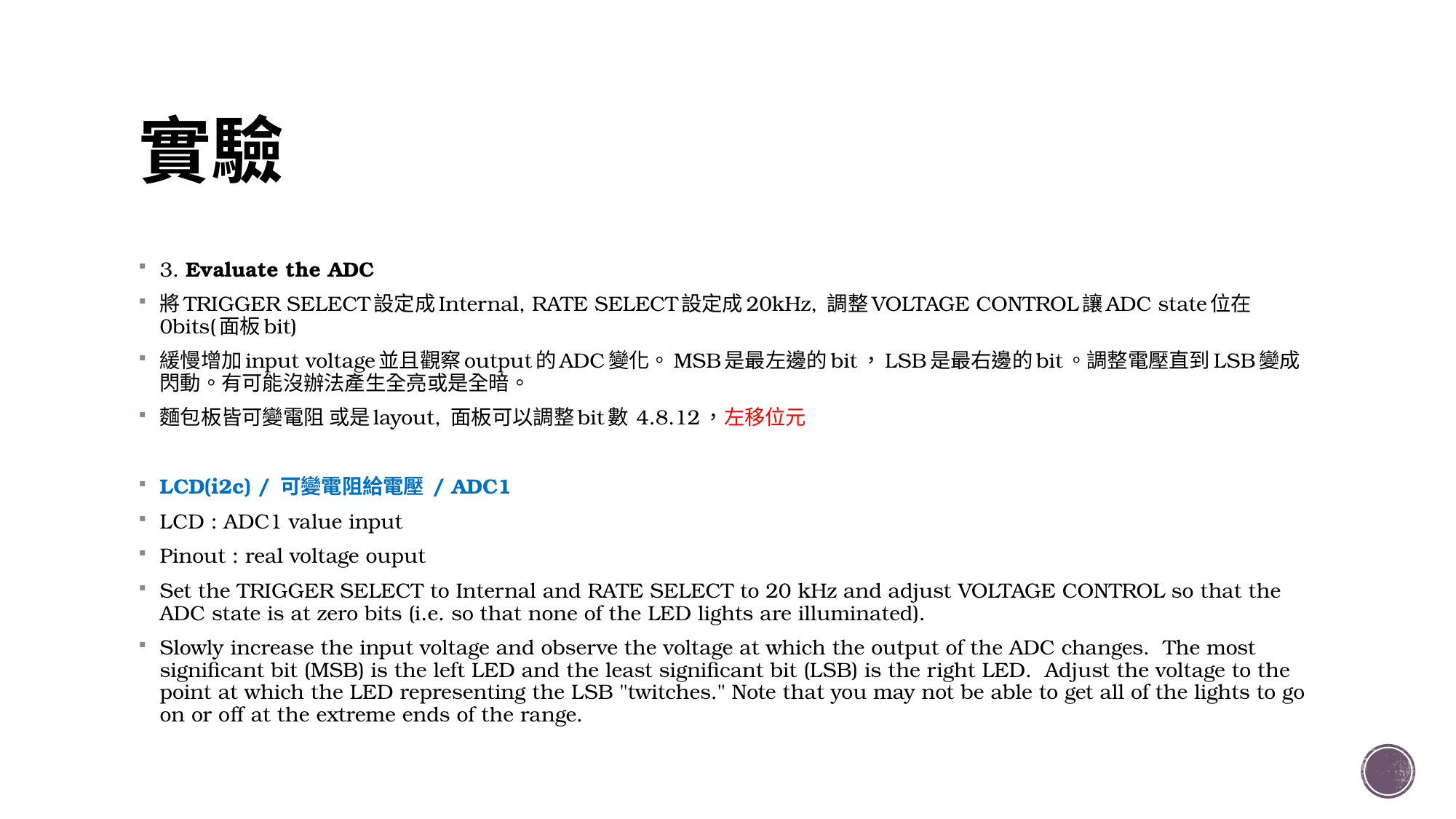

# 實驗
3. Evaluate the ADC
將TRIGGER SELECT設定成Internal, RATE SELECT設定成20kHz, 調整VOLTAGE CONTROL讓ADC state位在0bits(面板bit)
緩慢增加input voltage並且觀察output的ADC變化。MSB是最左邊的bit，LSB是最右邊的bit。調整電壓直到LSB變成閃動。有可能沒辦法產生全亮或是全暗。
麵包板皆可變電阻 或是layout, 面板可以調整bit數 4.8.12，左移位元

LCD(i2c) / 可變電阻給電壓 / ADC1
LCD : ADC1 value input
Pinout : real voltage ouput
Set the TRIGGER SELECT to Internal and RATE SELECT to 20 kHz and adjust VOLTAGE CONTROL so that the ADC state is at zero bits (i.e. so that none of the LED lights are illuminated).
Slowly increase the input voltage and observe the voltage at which the output of the ADC changes.  The most significant bit (MSB) is the left LED and the least significant bit (LSB) is the right LED.  Adjust the voltage to the point at which the LED representing the LSB "twitches." Note that you may not be able to get all of the lights to go on or off at the extreme ends of the range.